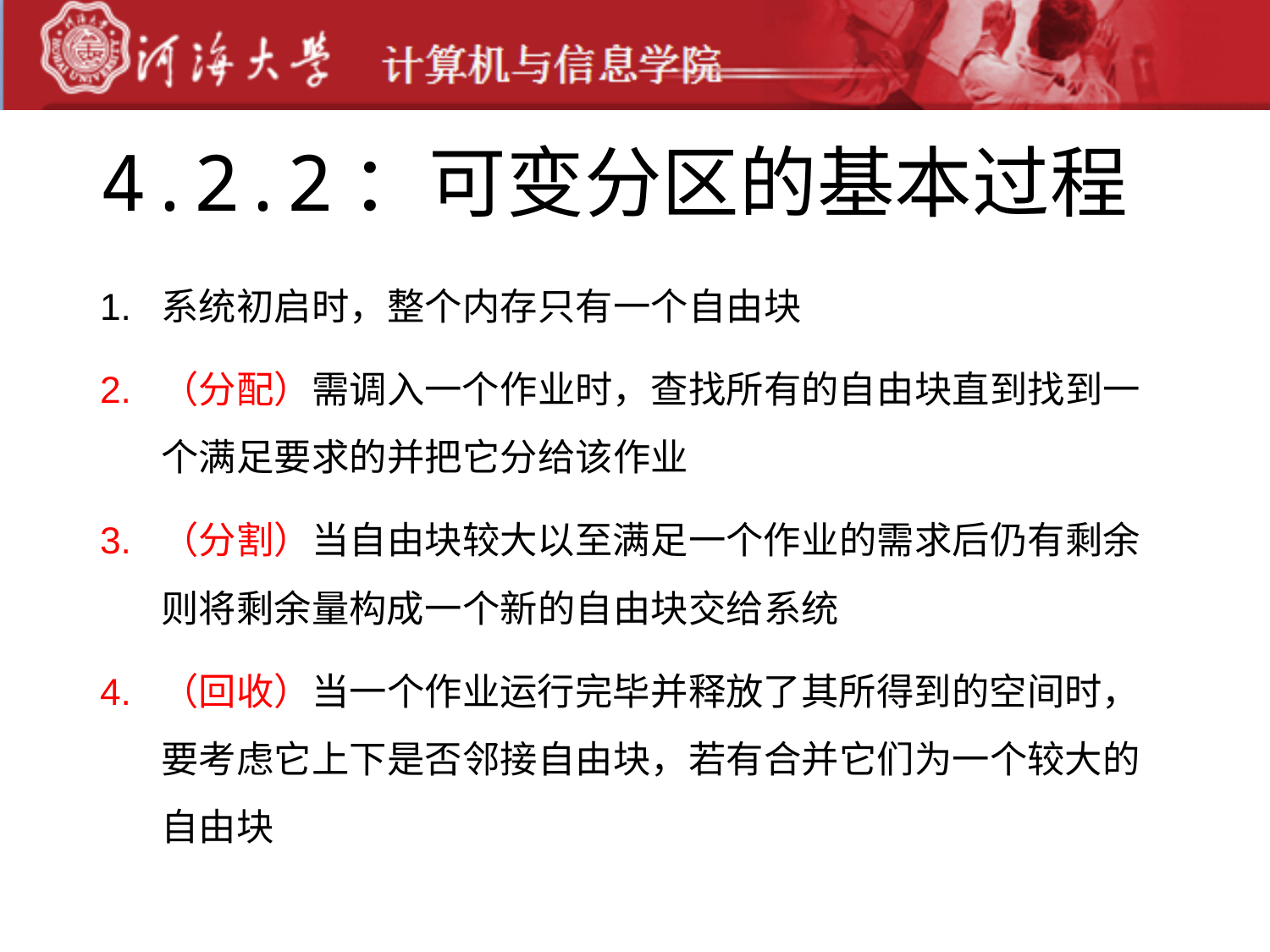

# 4.2.2：可变分区的基本过程
系统初启时，整个内存只有一个自由块
（分配）需调入一个作业时，查找所有的自由块直到找到一个满足要求的并把它分给该作业
（分割）当自由块较大以至满足一个作业的需求后仍有剩余则将剩余量构成一个新的自由块交给系统
（回收）当一个作业运行完毕并释放了其所得到的空间时，要考虑它上下是否邻接自由块，若有合并它们为一个较大的自由块